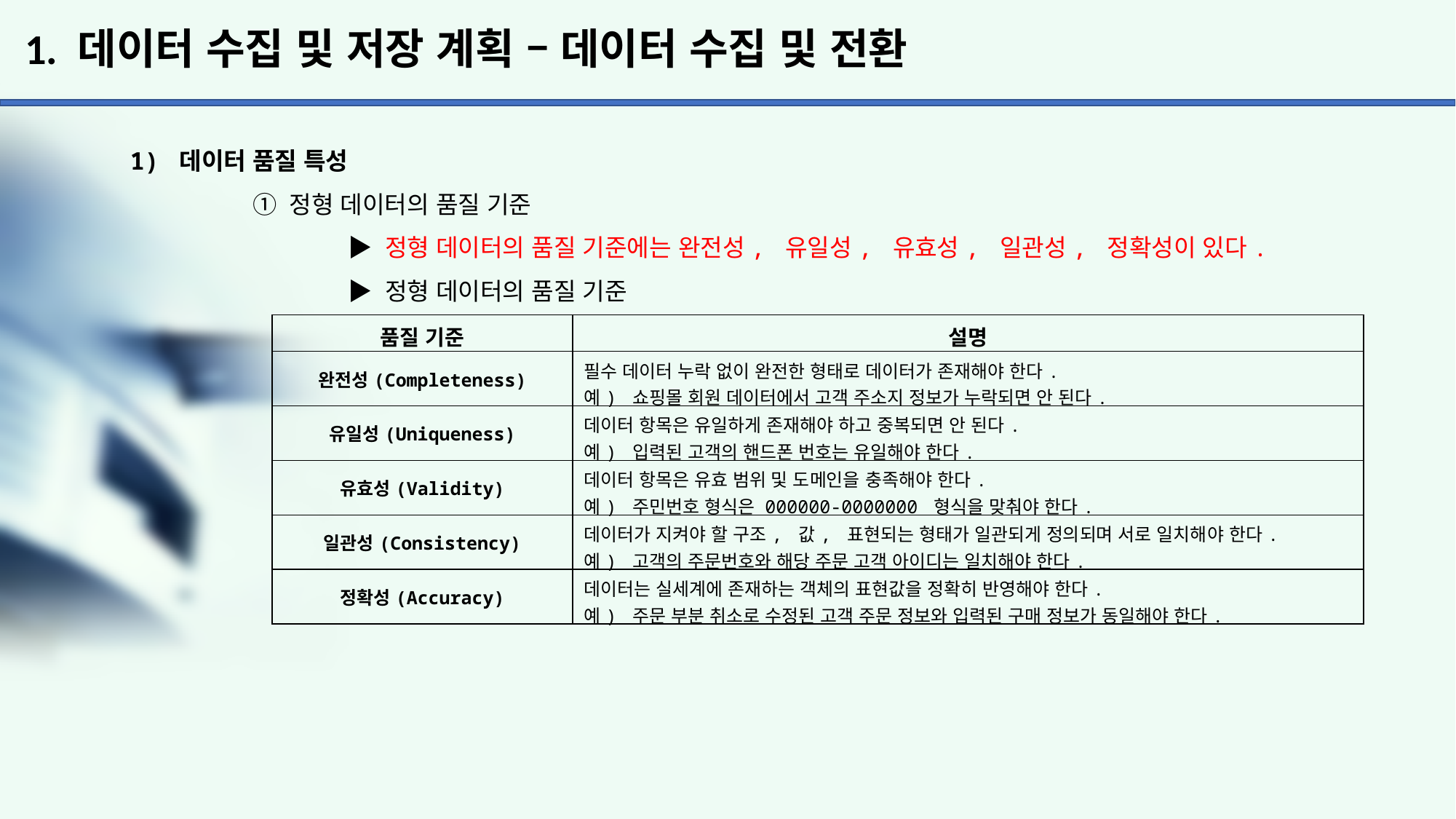

# 1. 데이터 수집 및 저장 계획 – 데이터 수집 및 전환
1) 데이터 품질 특성
 	  ① 정형 데이터의 품질 기준
		▶ 정형 데이터의 품질 기준에는 완전성, 유일성, 유효성, 일관성, 정확성이 있다.
		▶ 정형 데이터의 품질 기준
| 품질 기준 | 설명 |
| --- | --- |
| 완전성(Completeness) | 필수 데이터 누락 없이 완전한 형태로 데이터가 존재해야 한다. 예) 쇼핑몰 회원 데이터에서 고객 주소지 정보가 누락되면 안 된다. |
| 유일성(Uniqueness) | 데이터 항목은 유일하게 존재해야 하고 중복되면 안 된다. 예) 입력된 고객의 핸드폰 번호는 유일해야 한다. |
| 유효성(Validity) | 데이터 항목은 유효 범위 및 도메인을 충족해야 한다. 예) 주민번호 형식은 000000-0000000 형식을 맞춰야 한다. |
| 일관성(Consistency) | 데이터가 지켜야 할 구조, 값, 표현되는 형태가 일관되게 정의되며 서로 일치해야 한다. 예) 고객의 주문번호와 해당 주문 고객 아이디는 일치해야 한다. |
| 정확성(Accuracy) | 데이터는 실세계에 존재하는 객체의 표현값을 정확히 반영해야 한다. 예) 주문 부분 취소로 수정된 고객 주문 정보와 입력된 구매 정보가 동일해야 한다. |